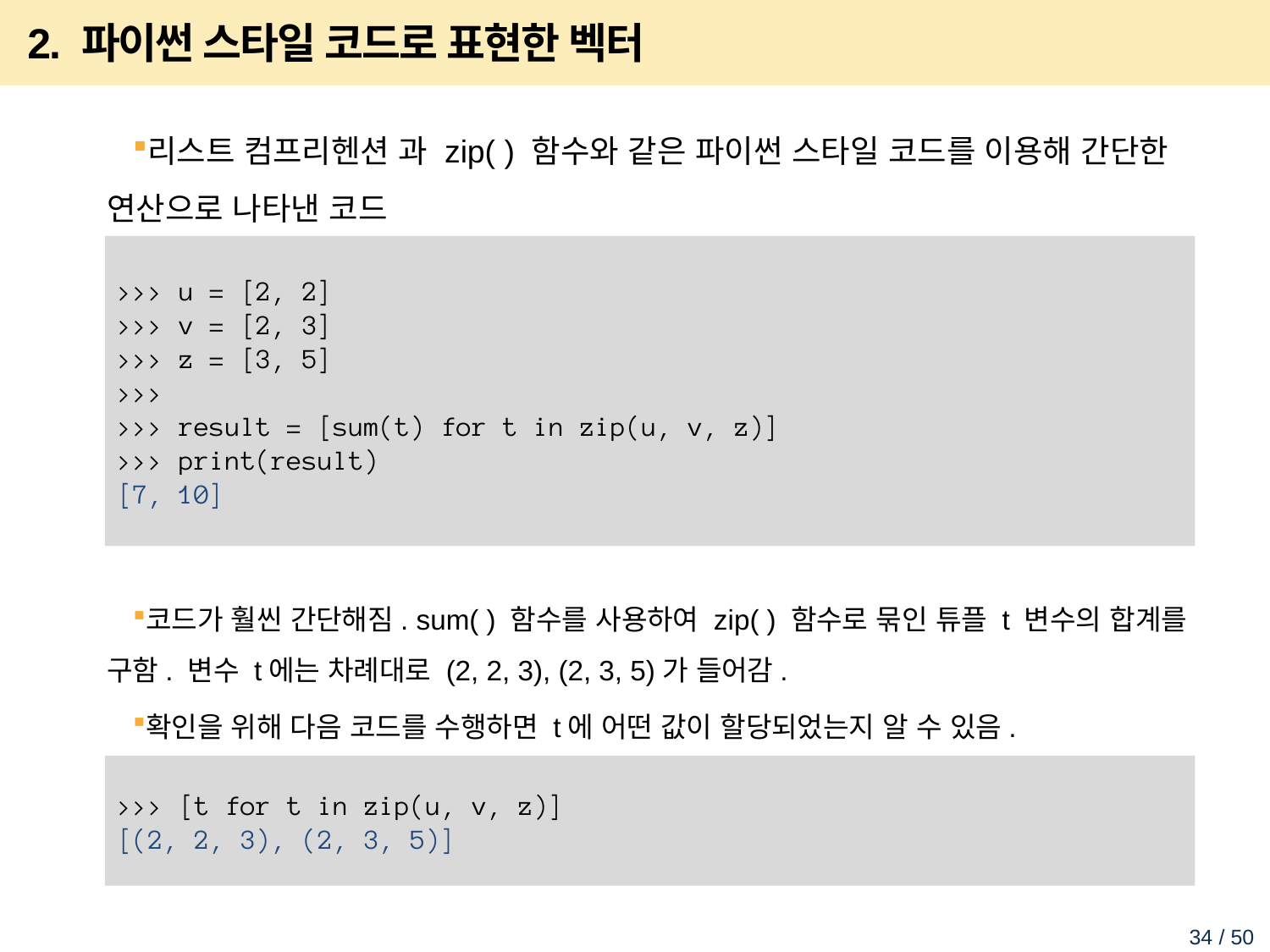

# 2. 파이썬 스타일 코드로 표현한 벡터
리스트 컴프리헨션 과 zip( ) 함수와 같은 파이썬 스타일 코드를 이용해 간단한 연산으로 나타낸 코드

코드가 훨씬 간단해짐. sum( ) 함수를 사용하여 zip( ) 함수로 묶인 튜플 t 변수의 합계를 구함. 변수 t에는 차례대로 (2, 2, 3), (2, 3, 5)가 들어감.
확인을 위해 다음 코드를 수행하면 t에 어떤 값이 할당되었는지 알 수 있음.
>>> u = [2, 2]
>>> v = [2, 3]
>>> z = [3, 5]
>>>
>>> result = [sum(t) for t in zip(u, v, z)]
>>> print(result)
[7, 10]
>>> [t for t in zip(u, v, z)]
[(2, 2, 3), (2, 3, 5)]